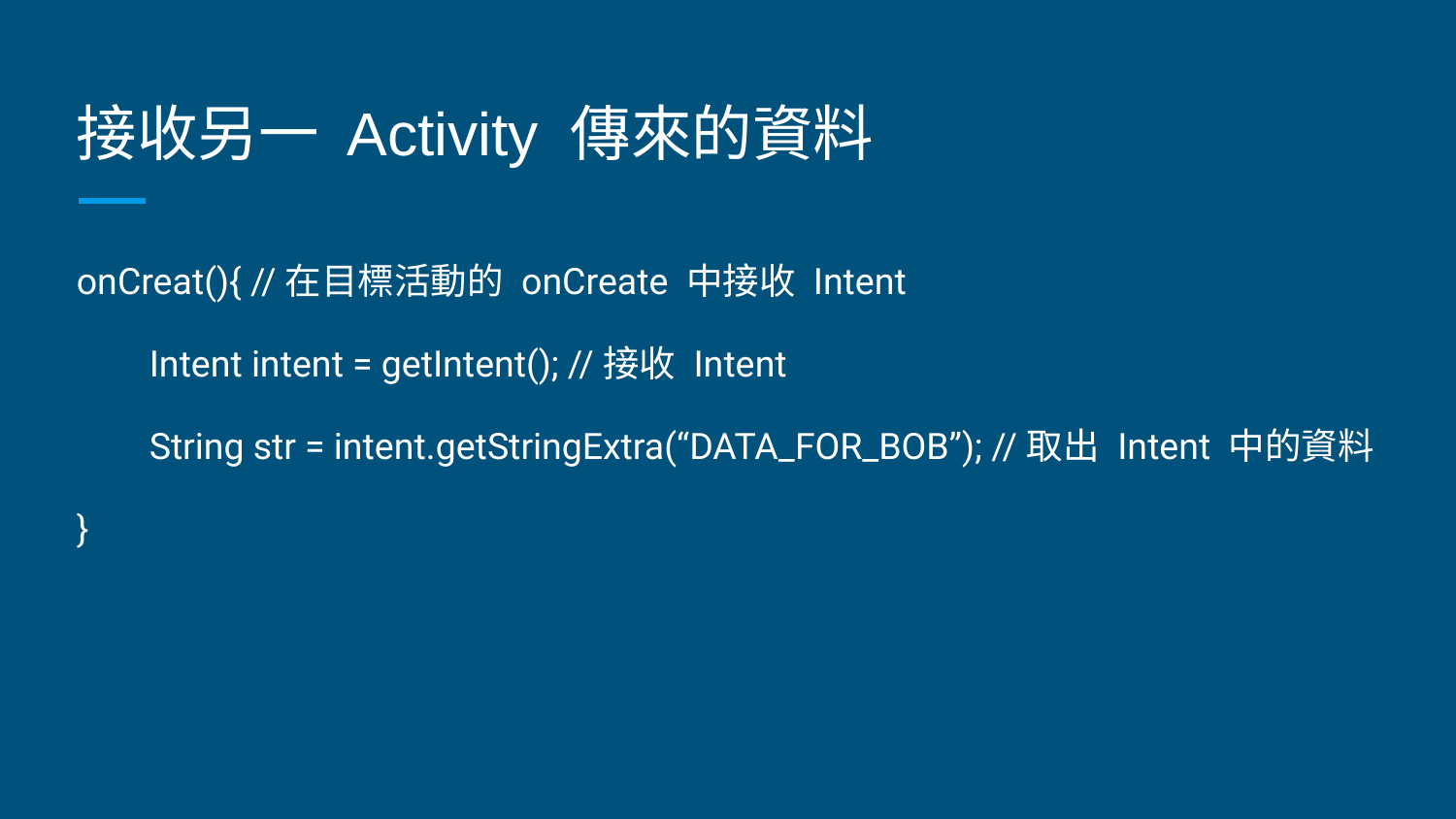

# 接收另一 Activity 傳來的資料
onCreat(){ //在目標活動的 onCreate 中接收 Intent
Intent intent = getIntent(); //接收 Intent
String str = intent.getStringExtra(“DATA_FOR_BOB”); //取出 Intent 中的資料
}